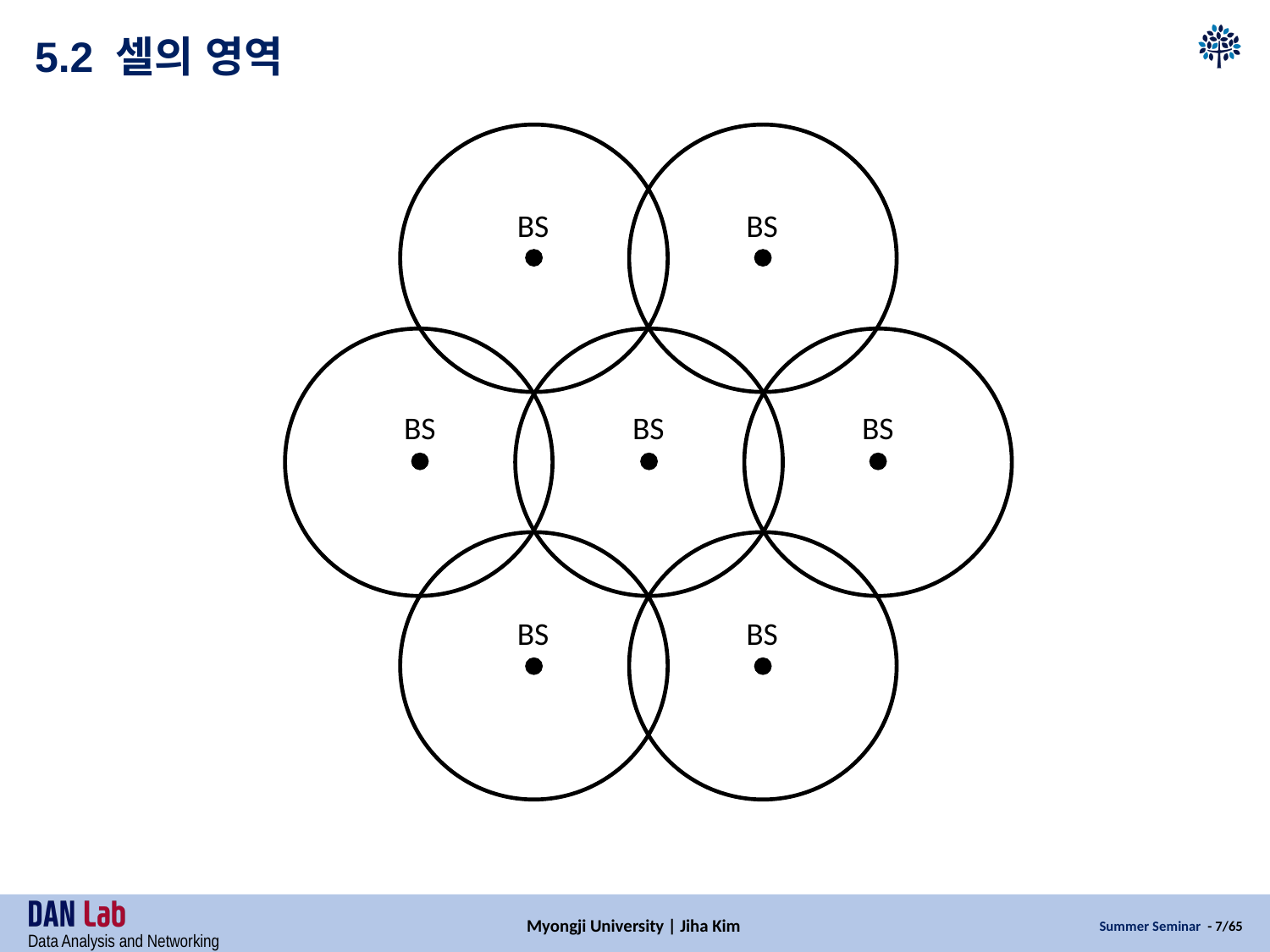

# 5.2 셀의 영역

BS
BS

BS
BS
BS

BS
BS

Myongji University | Jiha Kim
Summer Seminar  - 7/65